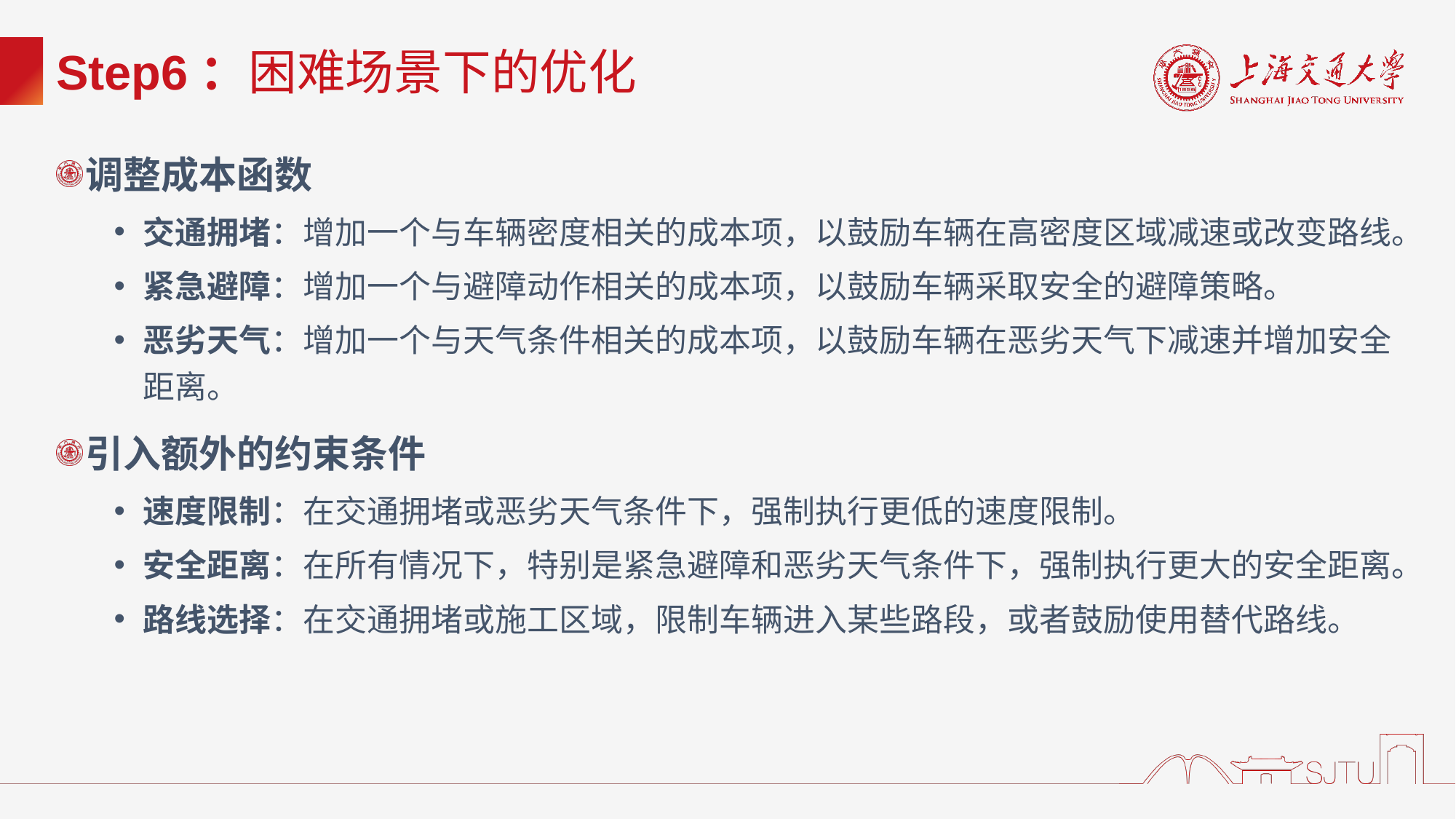

# Step6：困难场景下的优化
调整成本函数
交通拥堵：增加一个与车辆密度相关的成本项，以鼓励车辆在高密度区域减速或改变路线。
紧急避障：增加一个与避障动作相关的成本项，以鼓励车辆采取安全的避障策略。
恶劣天气：增加一个与天气条件相关的成本项，以鼓励车辆在恶劣天气下减速并增加安全距离。
引入额外的约束条件
速度限制：在交通拥堵或恶劣天气条件下，强制执行更低的速度限制。
安全距离：在所有情况下，特别是紧急避障和恶劣天气条件下，强制执行更大的安全距离。
路线选择：在交通拥堵或施工区域，限制车辆进入某些路段，或者鼓励使用替代路线。